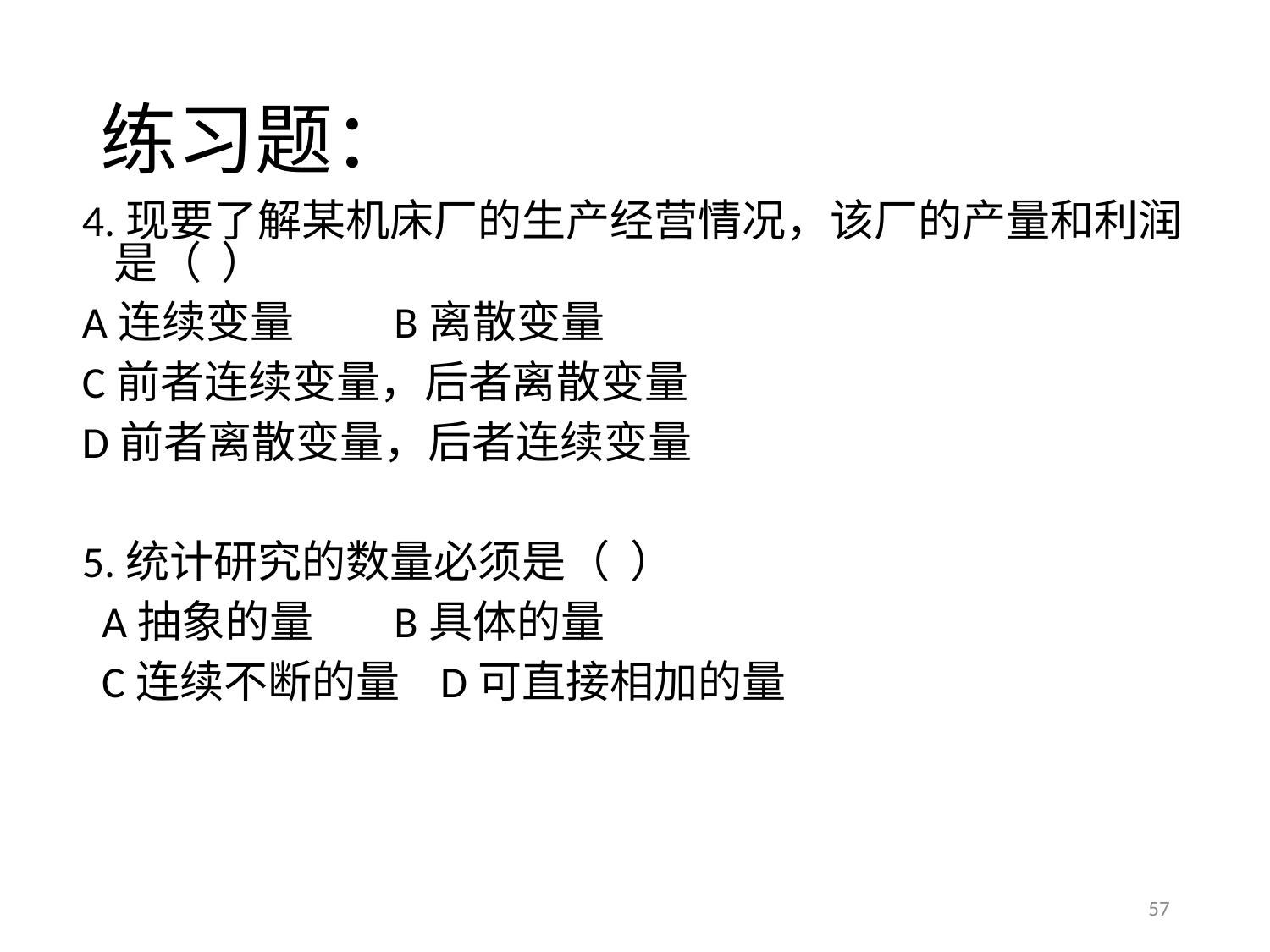

# 练习题：
4.现要了解某机床厂的生产经营情况，该厂的产量和利润是（  ）
A连续变量         B离散变量
C前者连续变量，后者离散变量
D前者离散变量，后者连续变量

5.统计研究的数量必须是（  ）
  A抽象的量       B具体的量
  C连续不断的量   D可直接相加的量
57